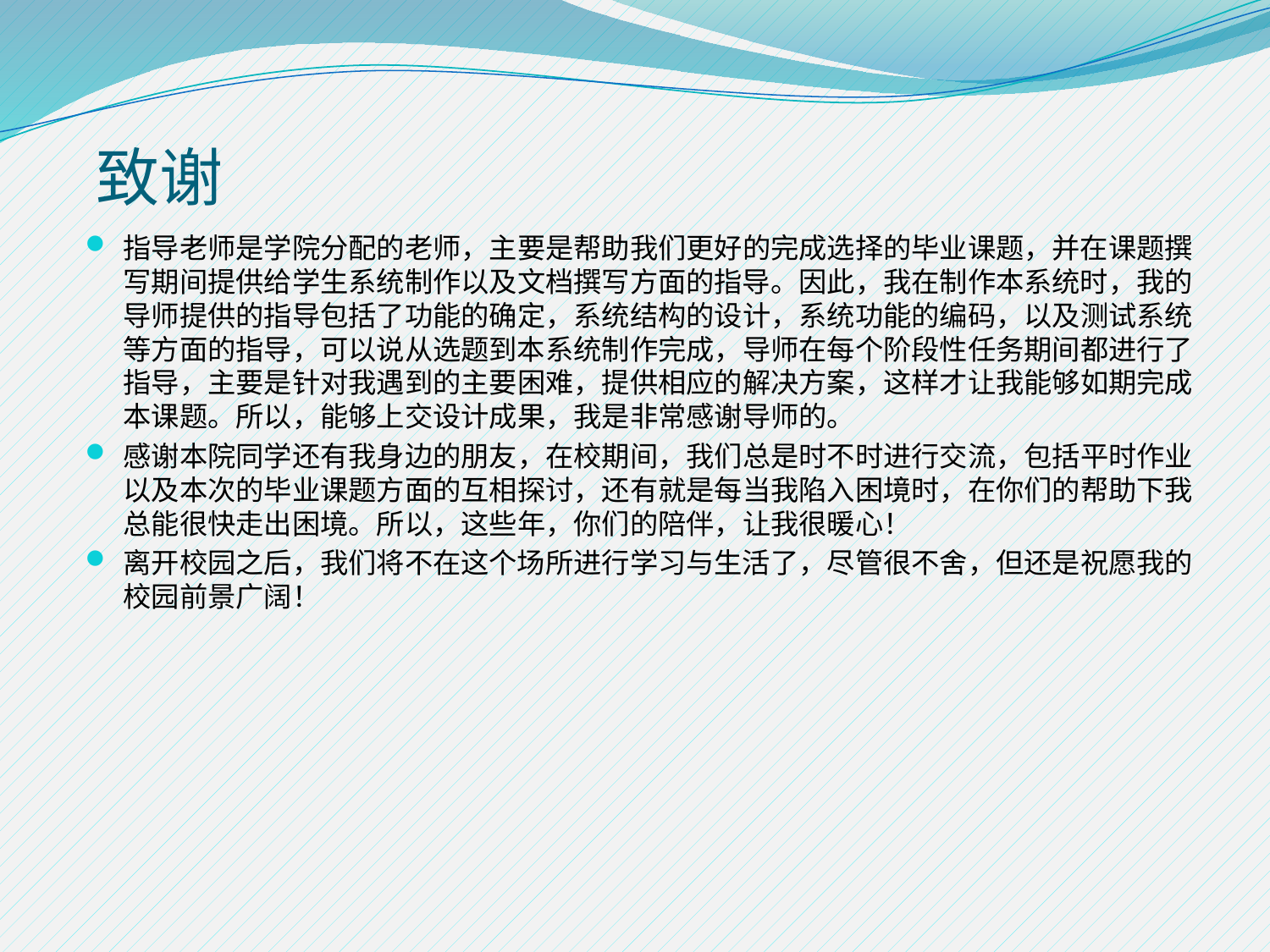

# 致谢
指导老师是学院分配的老师，主要是帮助我们更好的完成选择的毕业课题，并在课题撰写期间提供给学生系统制作以及文档撰写方面的指导。因此，我在制作本系统时，我的导师提供的指导包括了功能的确定，系统结构的设计，系统功能的编码，以及测试系统等方面的指导，可以说从选题到本系统制作完成，导师在每个阶段性任务期间都进行了指导，主要是针对我遇到的主要困难，提供相应的解决方案，这样才让我能够如期完成本课题。所以，能够上交设计成果，我是非常感谢导师的。
感谢本院同学还有我身边的朋友，在校期间，我们总是时不时进行交流，包括平时作业以及本次的毕业课题方面的互相探讨，还有就是每当我陷入困境时，在你们的帮助下我总能很快走出困境。所以，这些年，你们的陪伴，让我很暖心！
离开校园之后，我们将不在这个场所进行学习与生活了，尽管很不舍，但还是祝愿我的校园前景广阔！